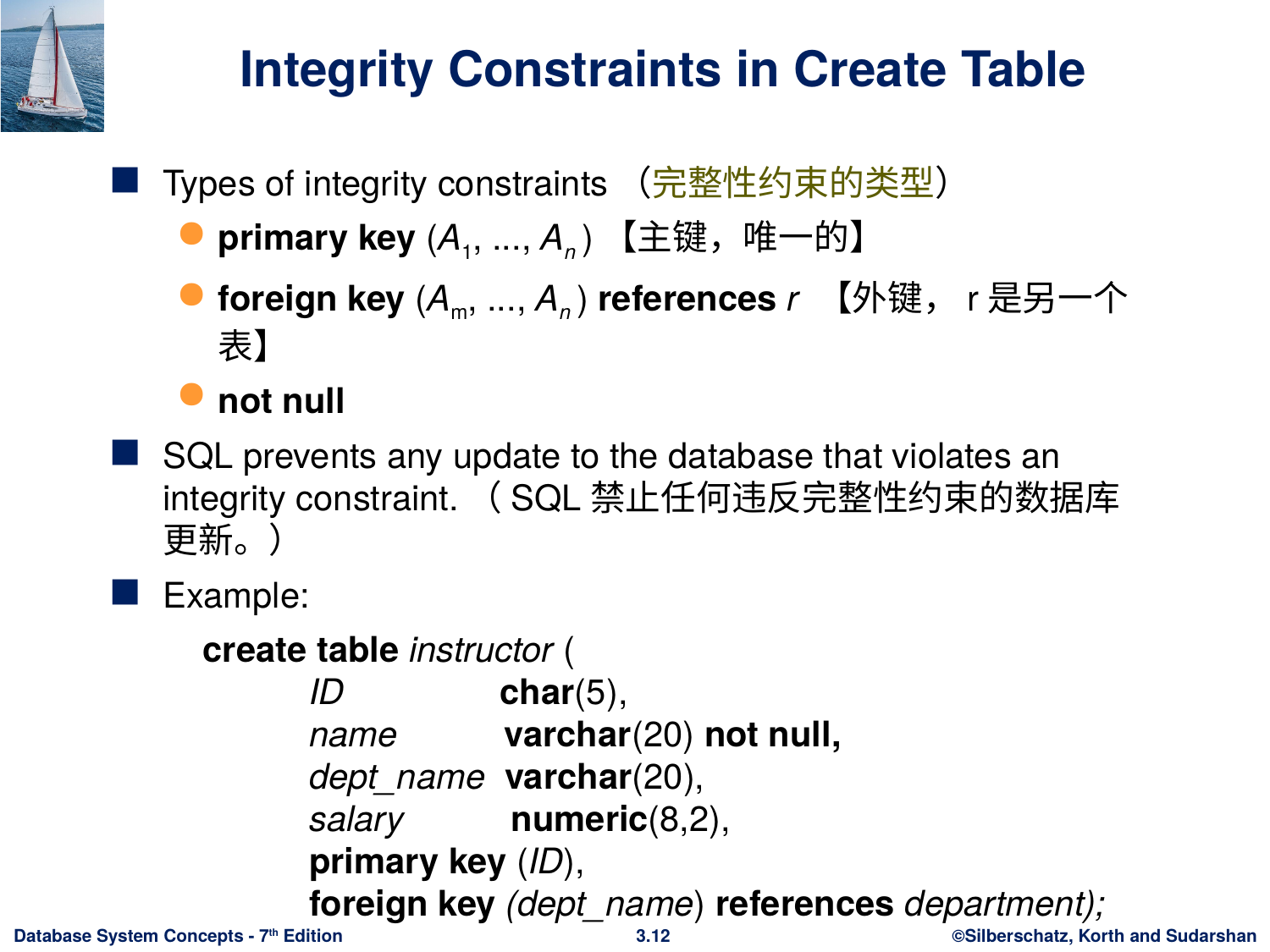

# Integrity Constraints in Create Table
Types of integrity constraints（完整性约束的类型）
primary key (A1, ..., An )【主键，唯一的】
foreign key (Am, ..., An ) references r 【外键，r是另一个表】
not null
SQL prevents any update to the database that violates an integrity constraint.（SQL禁止任何违反完整性约束的数据库更新。）
Example:
         create table instructor (
               ID                char(5),
               name           varchar(20) not null,
               dept_name  varchar(20),
               salary           numeric(8,2),
               primary key (ID),
               foreign key (dept_name) references department);